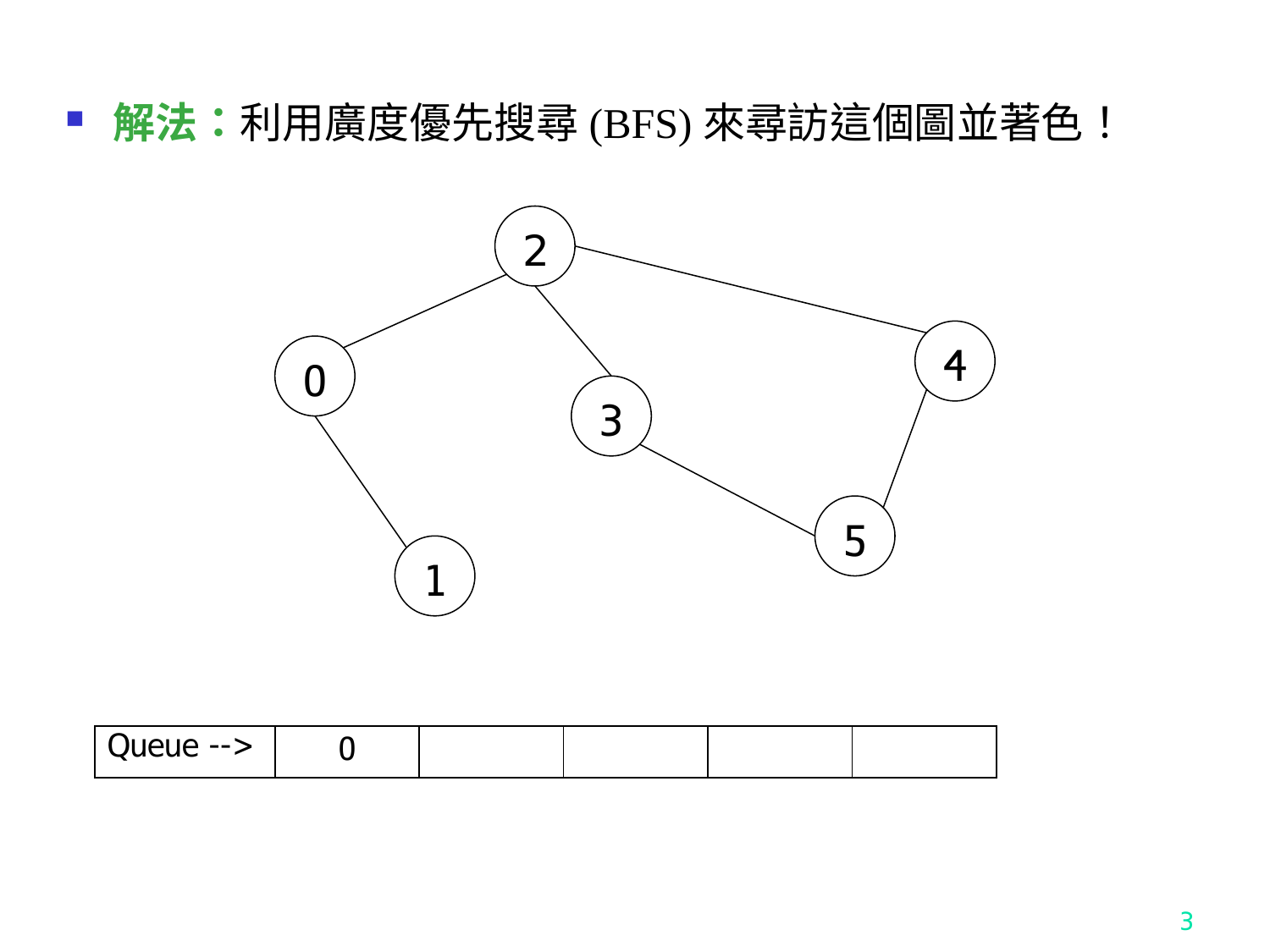

解法：利用廣度優先搜尋(BFS)來尋訪這個圖並著色！
2
4
0
3
5
1
| Queue --> | 0 |  |  |  |  |
| --- | --- | --- | --- | --- | --- |
3